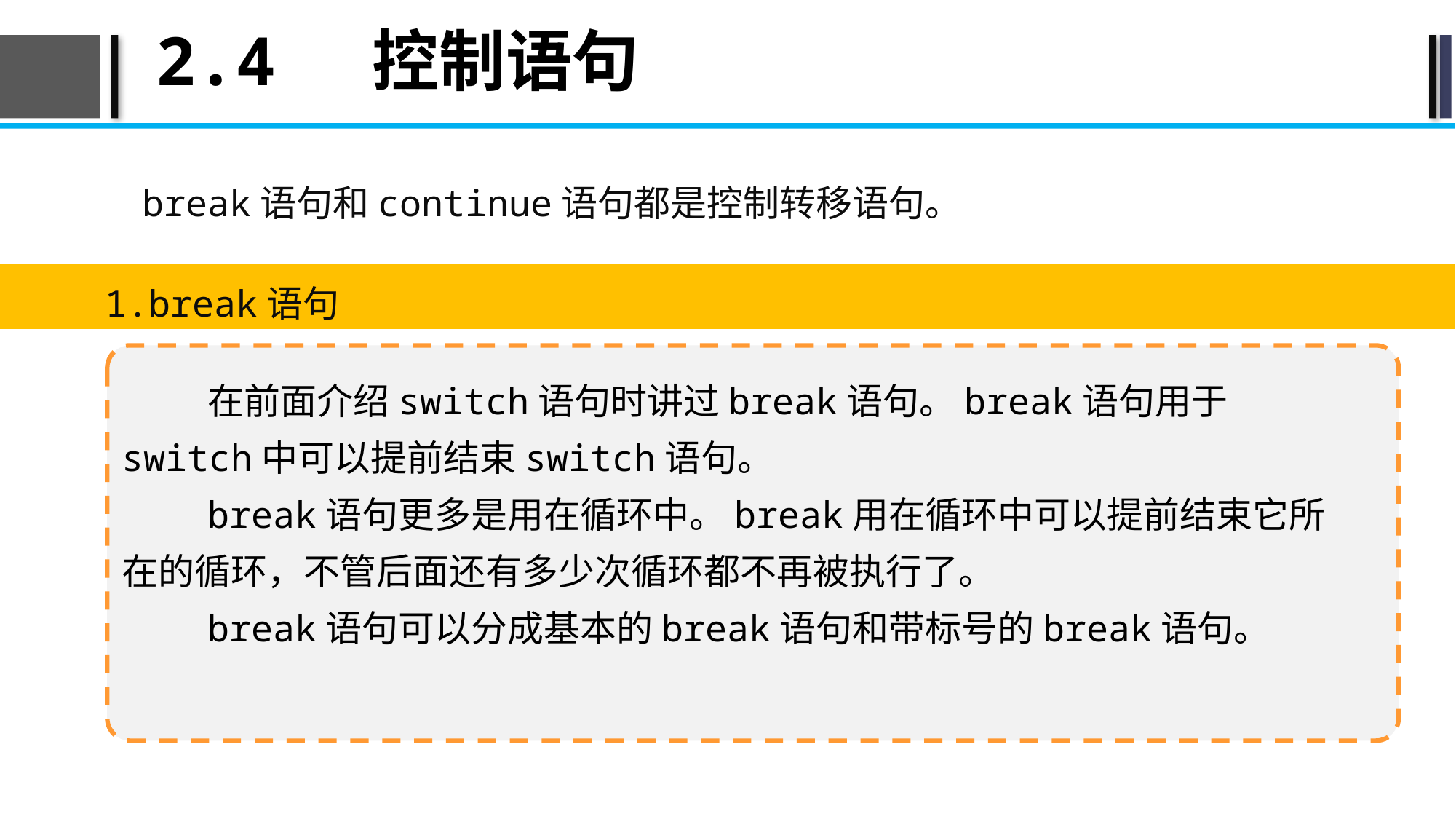

# 2.4  控制语句

break语句和continue语句都是控制转移语句。

1.break语句

在前面介绍switch语句时讲过break语句。break语句用于switch中可以提前结束switch语句。
break语句更多是用在循环中。break用在循环中可以提前结束它所在的循环，不管后面还有多少次循环都不再被执行了。
break语句可以分成基本的break语句和带标号的break语句。